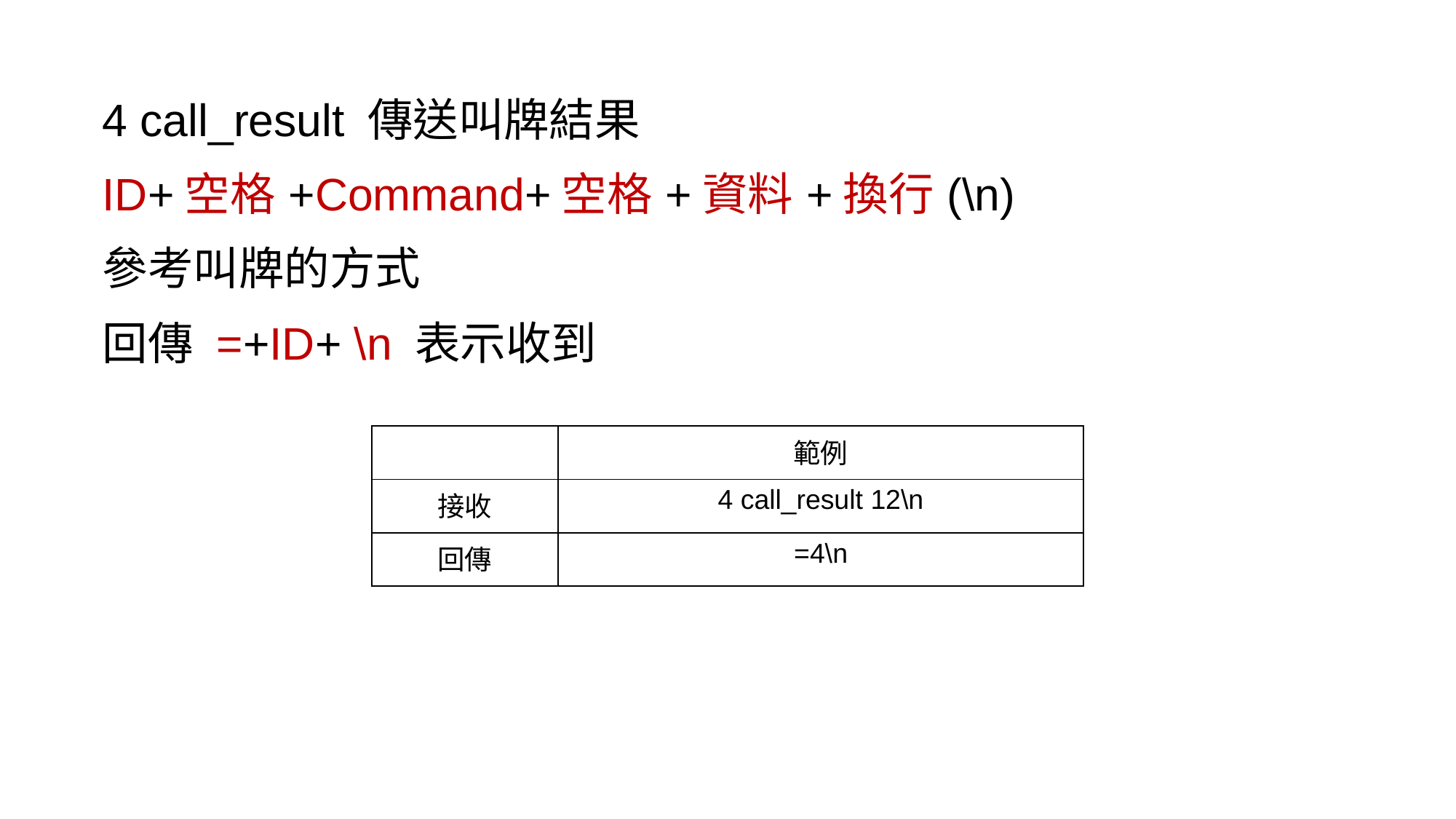

4 call_result 傳送叫牌結果
ID+空格+Command+空格+資料+換行(\n)
參考叫牌的方式
回傳 =+ID+ \n 表示收到
|  | 範例 |
| --- | --- |
| 接收 | 4 call\_result 12\n |
| 回傳 | =4\n |